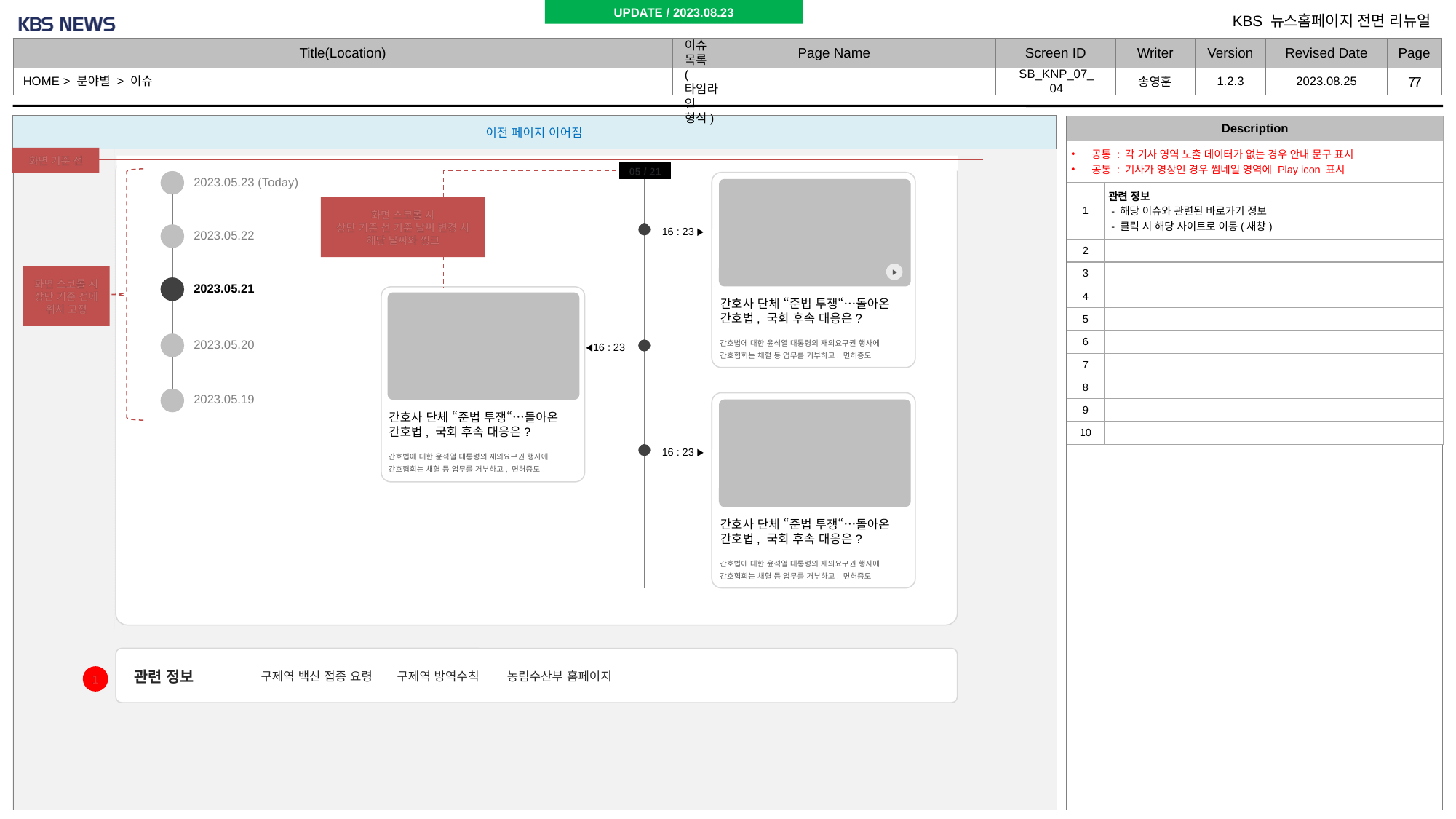

UPDATE / 2023.08.23
HOME > 분야별 > 이슈
SB_KNP_07_04
# 이슈 목록 (타임라인 형식)
| Description |  |
| --- | --- |
| 공통 : 각 기사 영역 노출 데이터가 없는 경우 안내 문구 표시 공통 : 기사가 영상인 경우 썸네일 영역에 Play icon 표시 |  |
| 1 | 관련 정보 - 해당 이슈와 관련된 바로가기 정보 - 클릭 시 해당 사이트로 이동(새창) |
| 2 |  |
| 3 |  |
| 4 |  |
| 5 |  |
| 6 |  |
| 7 |  |
| 8 |  |
| 9 |  |
| 10 |  |
화면 기준 선

05 / 21

2023.05.23 (Today)

화면 스코롤 시
상단 기준 선 기준 날찌 변경 시
해당 날짜와 씽크
16 : 23 ▶
2023.05.22

 ▶
화면 스코롤 시
상단 기준 선에
위치 고정
2023.05.21

간호사 단체 “준법 투쟁“…돌아온 간호법, 국회 후속 대응은?

간호법에 대한 윤석열 대통령의 재의요구권 행사에 간호협회는 채혈 등 업무를 거부하고, 면허증도
2023.05.20
◀16 : 23

2023.05.19

간호사 단체 “준법 투쟁“…돌아온 간호법, 국회 후속 대응은?
16 : 23 ▶
간호법에 대한 윤석열 대통령의 재의요구권 행사에 간호협회는 채혈 등 업무를 거부하고, 면허증도

간호사 단체 “준법 투쟁“…돌아온 간호법, 국회 후속 대응은?
간호법에 대한 윤석열 대통령의 재의요구권 행사에 간호협회는 채혈 등 업무를 거부하고, 면허증도

관련 정보
구제역 백신 접종 요령       구제역 방역수칙        농림수산부 홈페이지
1